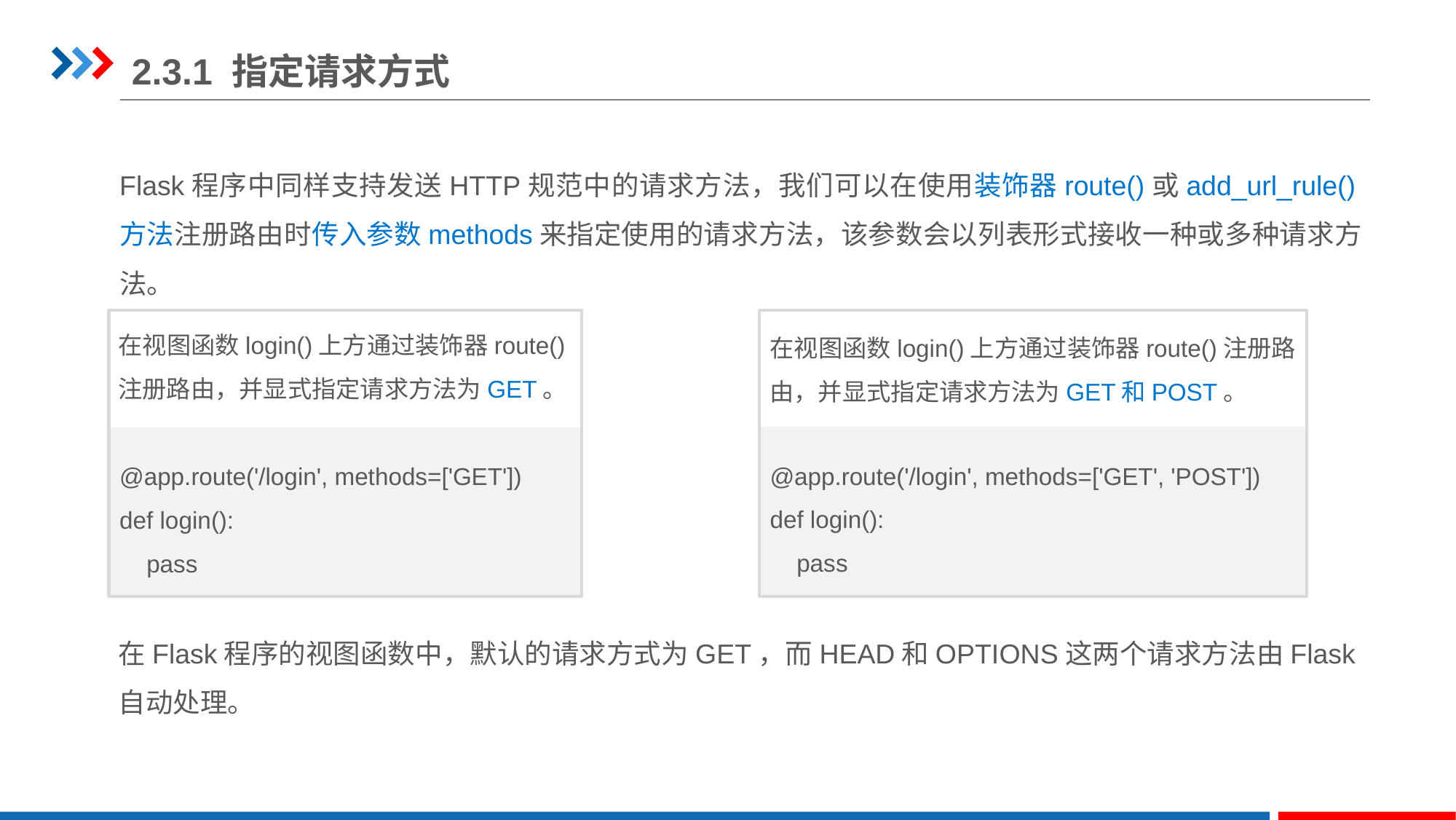

2.3.1 指定请求方式
Flask程序中同样支持发送HTTP规范中的请求方法，我们可以在使用装饰器route()或add_url_rule()方法注册路由时传入参数methods来指定使用的请求方法，该参数会以列表形式接收一种或多种请求方法。
在视图函数login()上方通过装饰器route()注册路由，并显式指定请求方法为GET。

在视图函数login()上方通过装饰器route()注册路由，并显式指定请求方法为GET和POST。
@app.route('/login', methods=['GET', 'POST'])
def login():
    pass
@app.route('/login', methods=['GET'])
def login():
    pass
在Flask程序的视图函数中，默认的请求方式为GET，而HEAD和OPTIONS这两个请求方法由Flask自动处理。